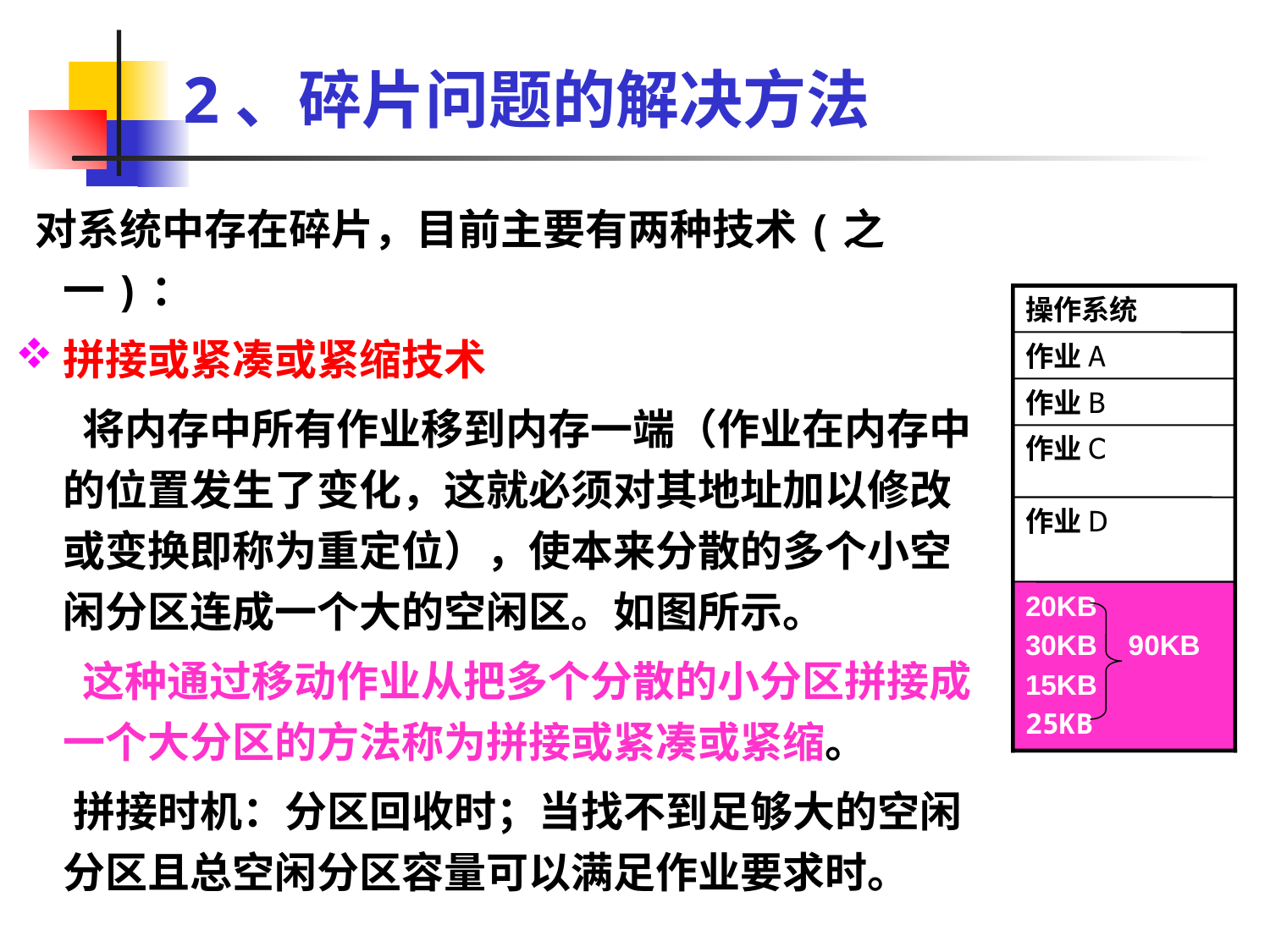

# 2、碎片问题的解决方法
 对系统中存在碎片，目前主要有两种技术(之一)：
拼接或紧凑或紧缩技术
      将内存中所有作业移到内存一端（作业在内存中的位置发生了变化，这就必须对其地址加以修改或变换即称为重定位），使本来分散的多个小空闲分区连成一个大的空闲区。如图所示。
      这种通过移动作业从把多个分散的小分区拼接成一个大分区的方法称为拼接或紧凑或紧缩。
     拼接时机：分区回收时；当找不到足够大的空闲分区且总空闲分区容量可以满足作业要求时。
操作系统

作业A

作业B

作业C

作业D

20KB
30KB    90KB
15KB
25KB